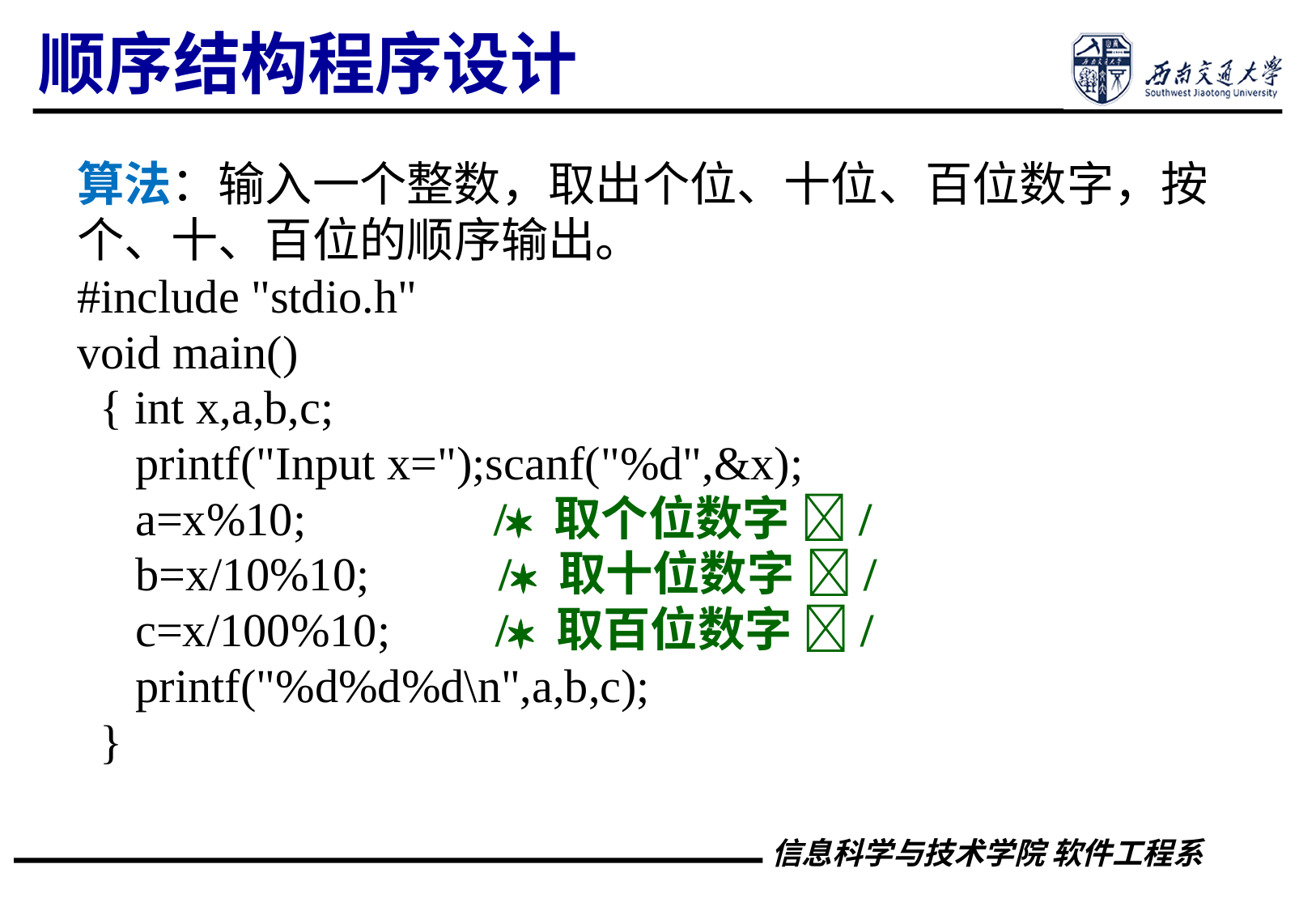

顺序结构程序设计
算法：输入一个整数，取出个位、十位、百位数字，按个、十、百位的顺序输出。
#include "stdio.h"
void main()
  { int x,a,b,c;
     printf("Input x=");scanf("%d",&x);
     a=x%10;                /∗ 取个位数字 ∗/
     b=x/10%10;           /∗ 取十位数字 ∗/
     c=x/100%10;         /∗ 取百位数字 ∗/
     printf("%d%d%d\n",a,b,c);
  }